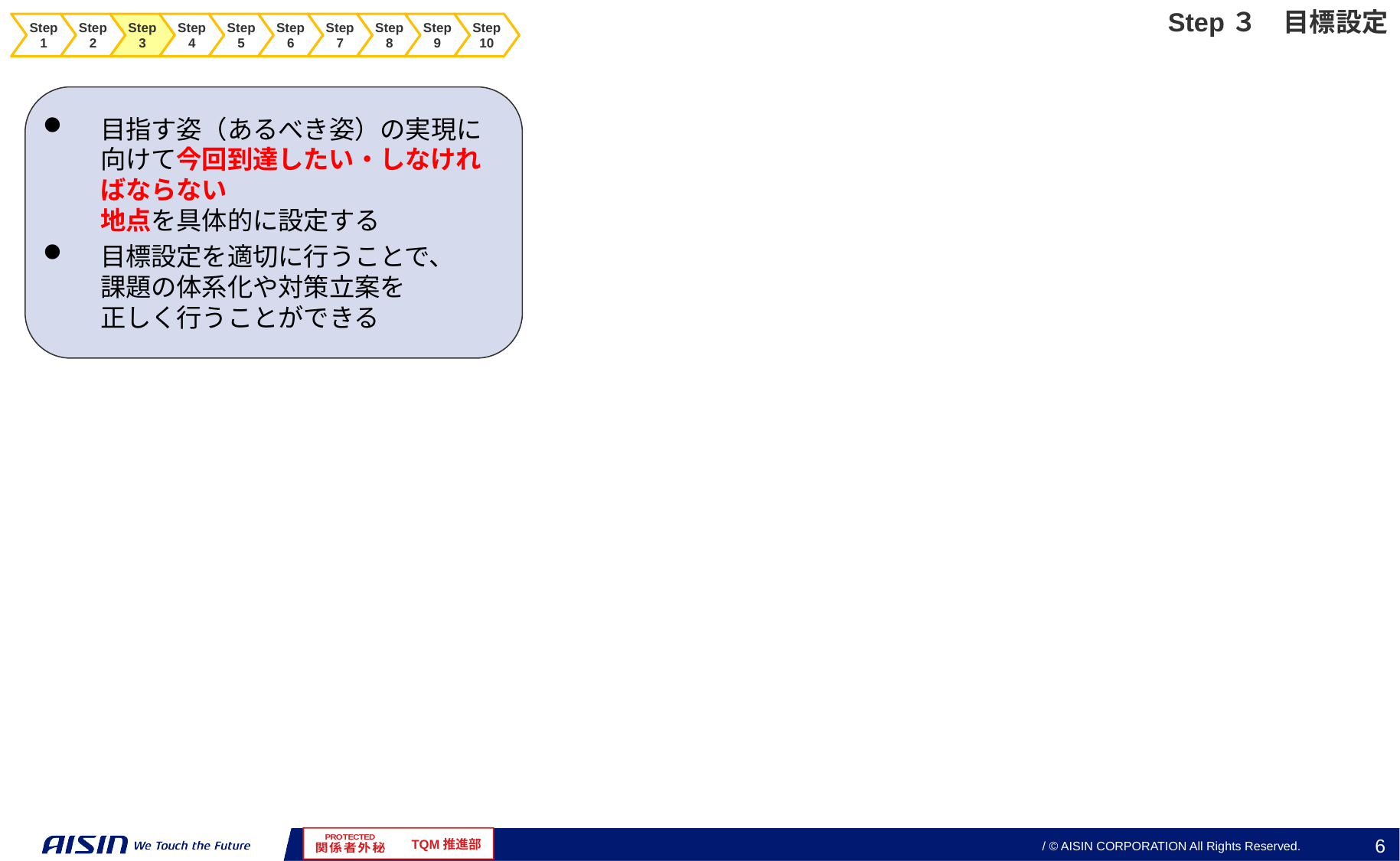

Step３　目標設定
Step1
Step2
Step3
Step4
Step5
Step6
Step7
Step8
Step9
Step10
目指す姿（あるべき姿）の実現に向けて今回到達したい・しなければならない
地点を具体的に設定する
目標設定を適切に行うことで、
課題の体系化や対策立案を
正しく行うことができる